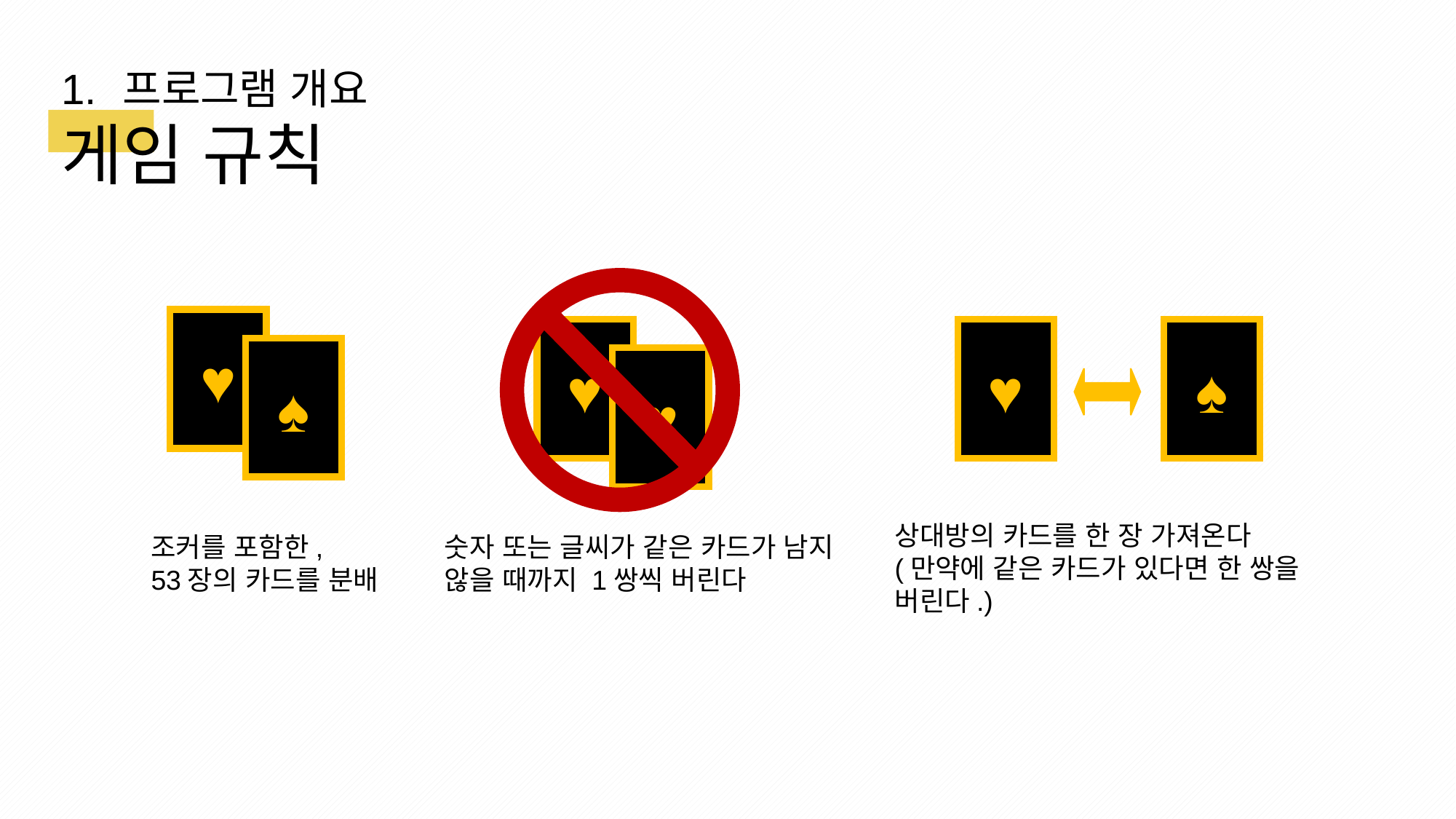

프로그램 개요
게임 규칙

♥
♠
♥
♥
♠
♥

상대방의 카드를 한 장 가져온다
(만약에 같은 카드가 있다면 한 쌍을 버린다.)
조커를 포함한,
53장의 카드를 분배
숫자 또는 글씨가 같은 카드가 남지 않을 때까지 1쌍씩 버린다